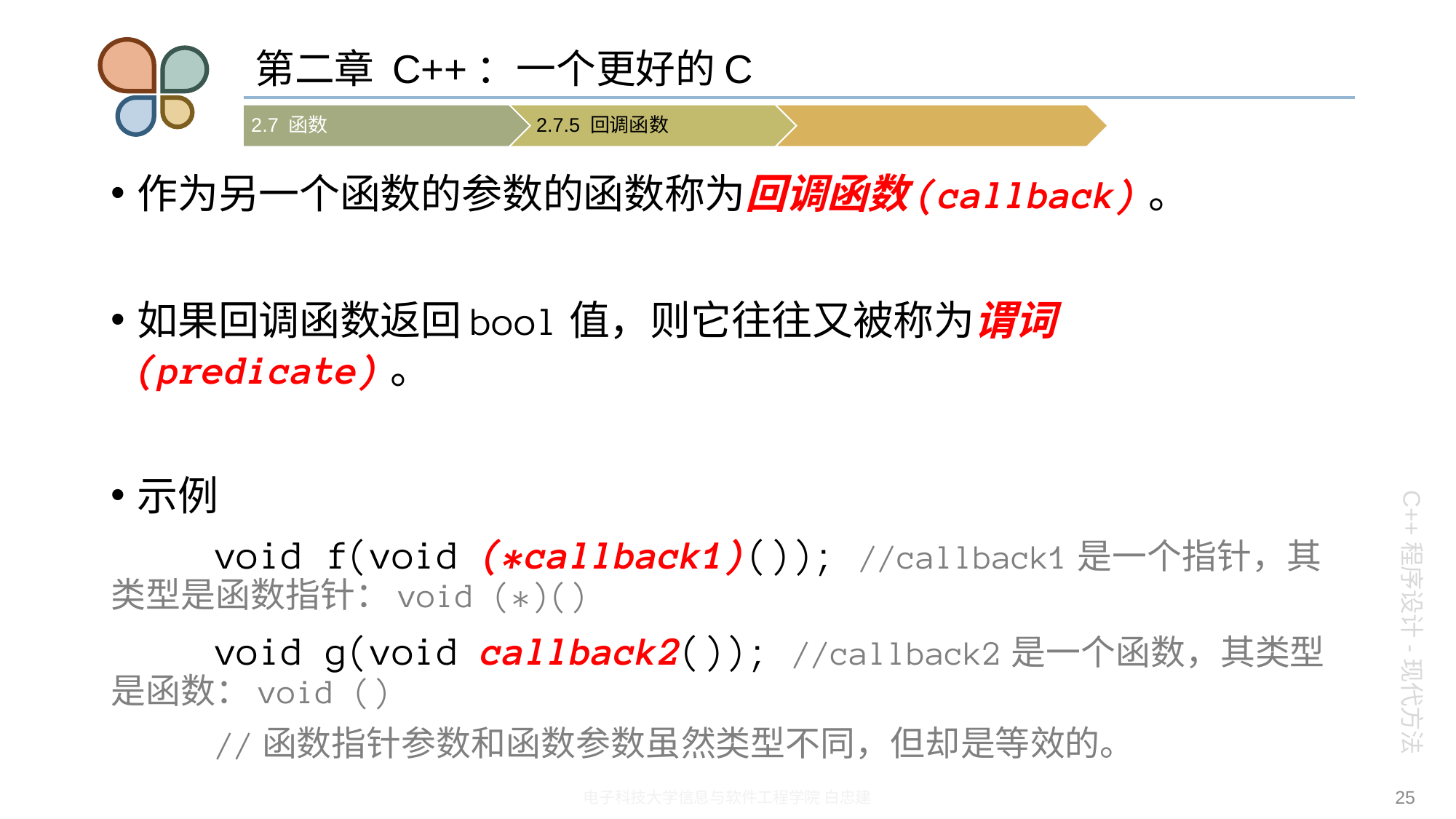

# 第二章 C++：一个更好的C
2.7 函数
2.7.5 回调函数

作为另一个函数的参数的函数称为回调函数(callback)。

如果回调函数返回bool值，则它往往又被称为谓词(predicate)。

示例
	void f(void (*callback1)()); //callback1是一个指针，其类型是函数指针：void (*)()
	void g(void callback2()); //callback2是一个函数，其类型是函数：void ()
	//函数指针参数和函数参数虽然类型不同，但却是等效的。
25